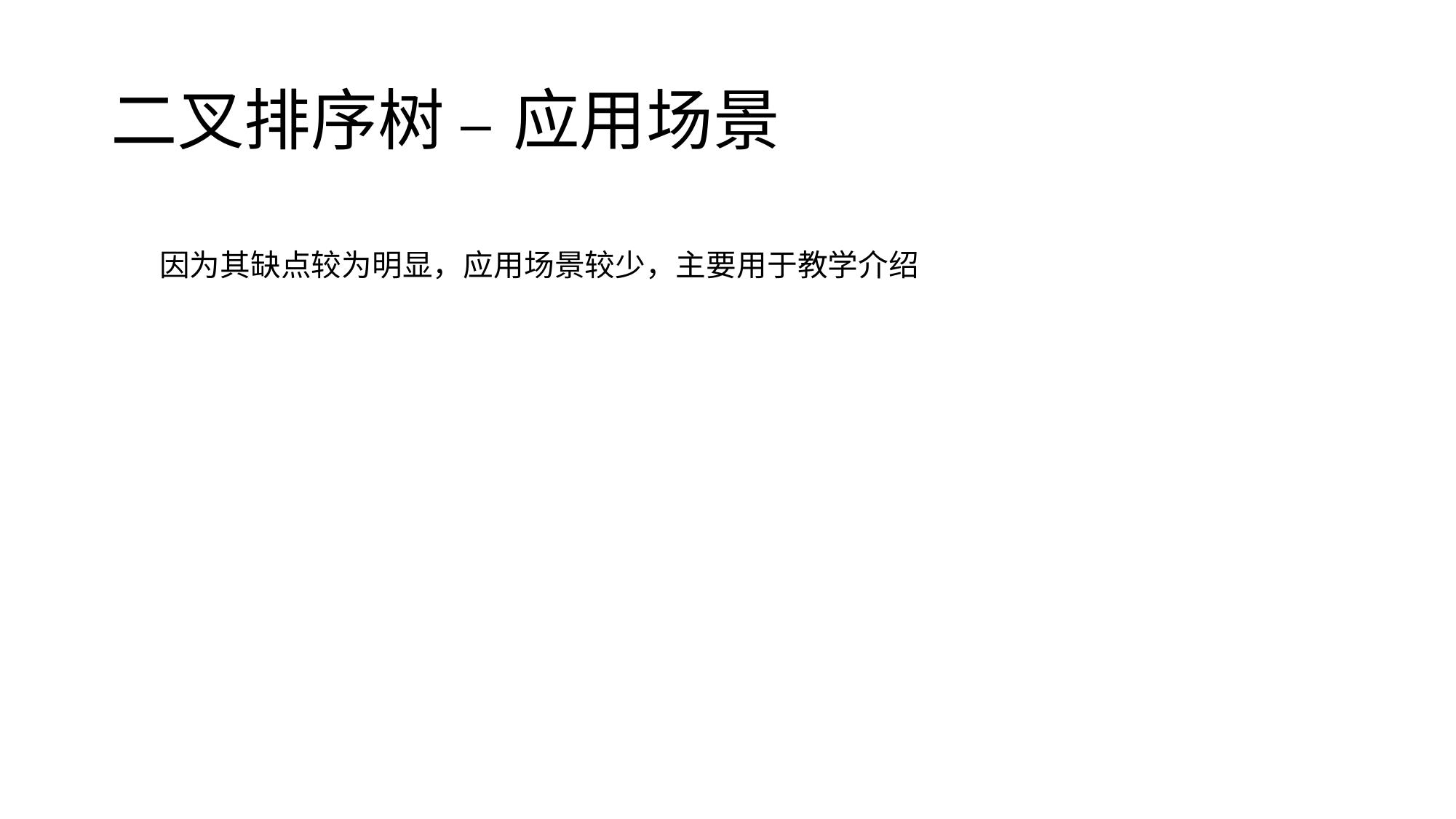

# 二叉排序树-应用场景
因为其缺点较为明显，应用场景较少，主要用于教学介绍